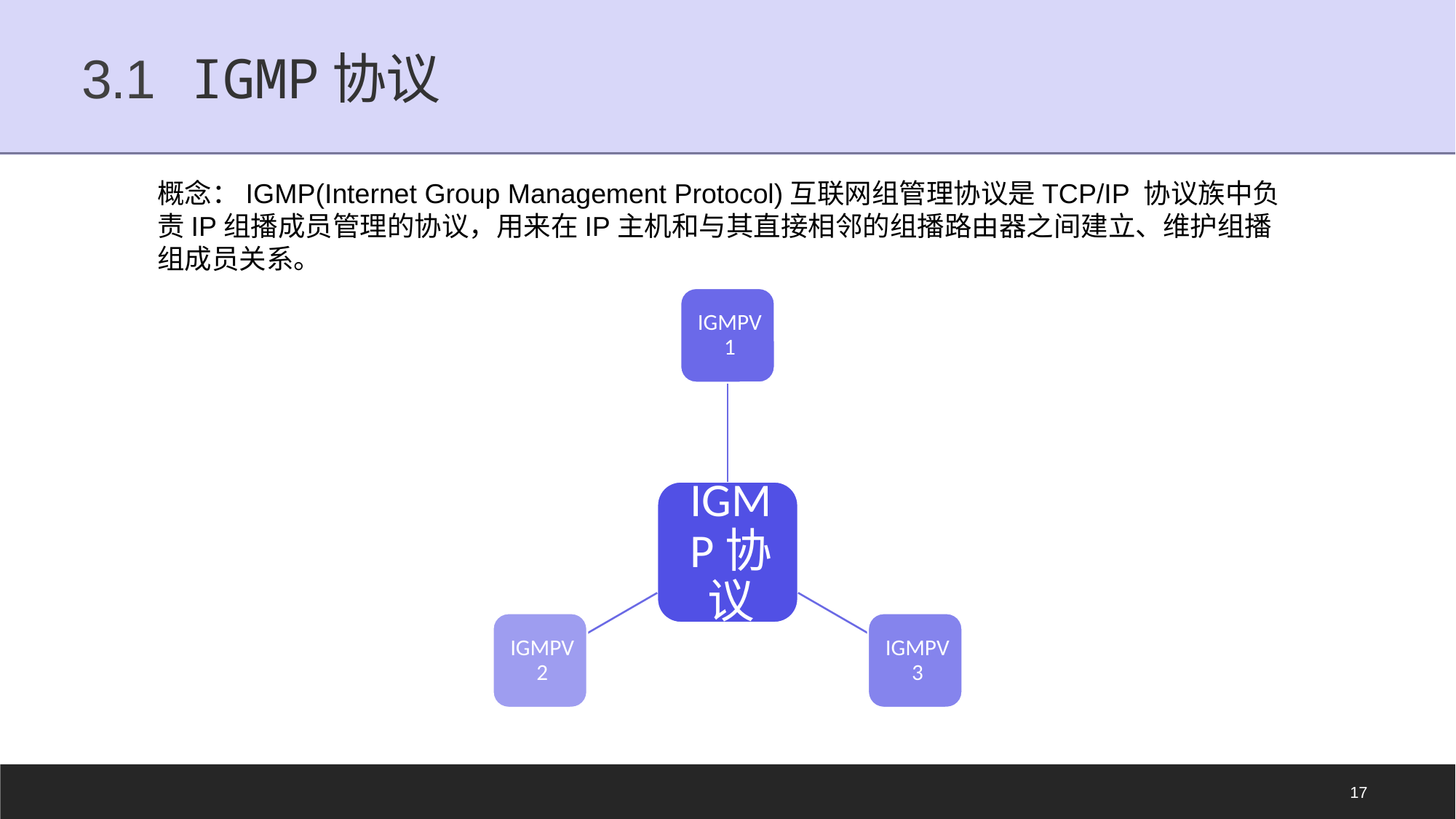

# 3.1	IGMP协议
概念：IGMP(Internet Group Management Protocol)互联网组管理协议是TCP/IP 协议族中负责IP组播成员管理的协议，用来在IP主机和与其直接相邻的组播路由器之间建立、维护组播组成员关系。
IGMP协议
IGMPV1
IGMPV3
IGMPV2
17